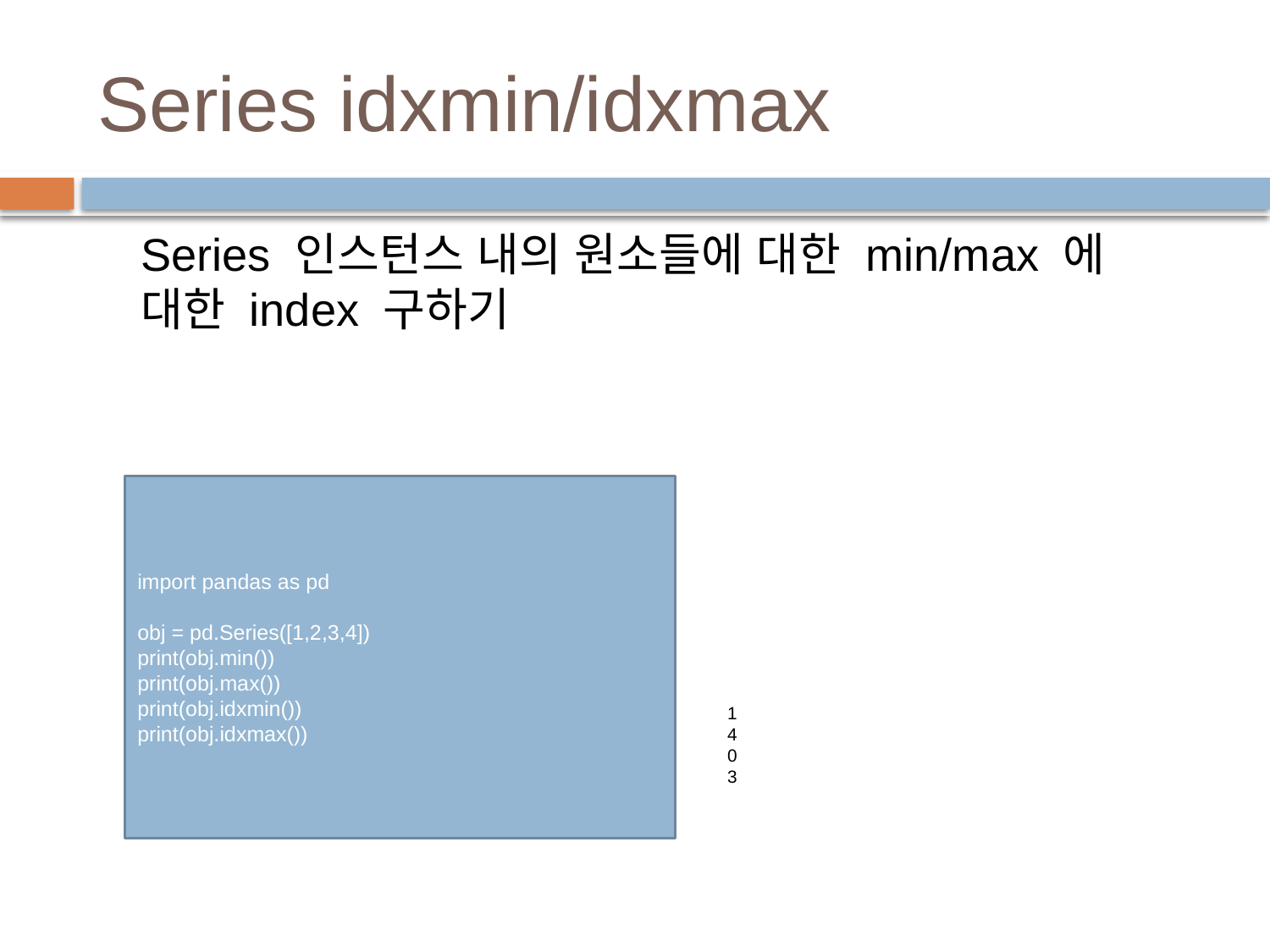

# Series idxmin/idxmax
Series 인스턴스 내의 원소들에 대한 min/max 에 대한 index 구하기
import pandas as pd

obj = pd.Series([1,2,3,4])
print(obj.min())
print(obj.max())
print(obj.idxmin())
print(obj.idxmax())
1
4
0
3